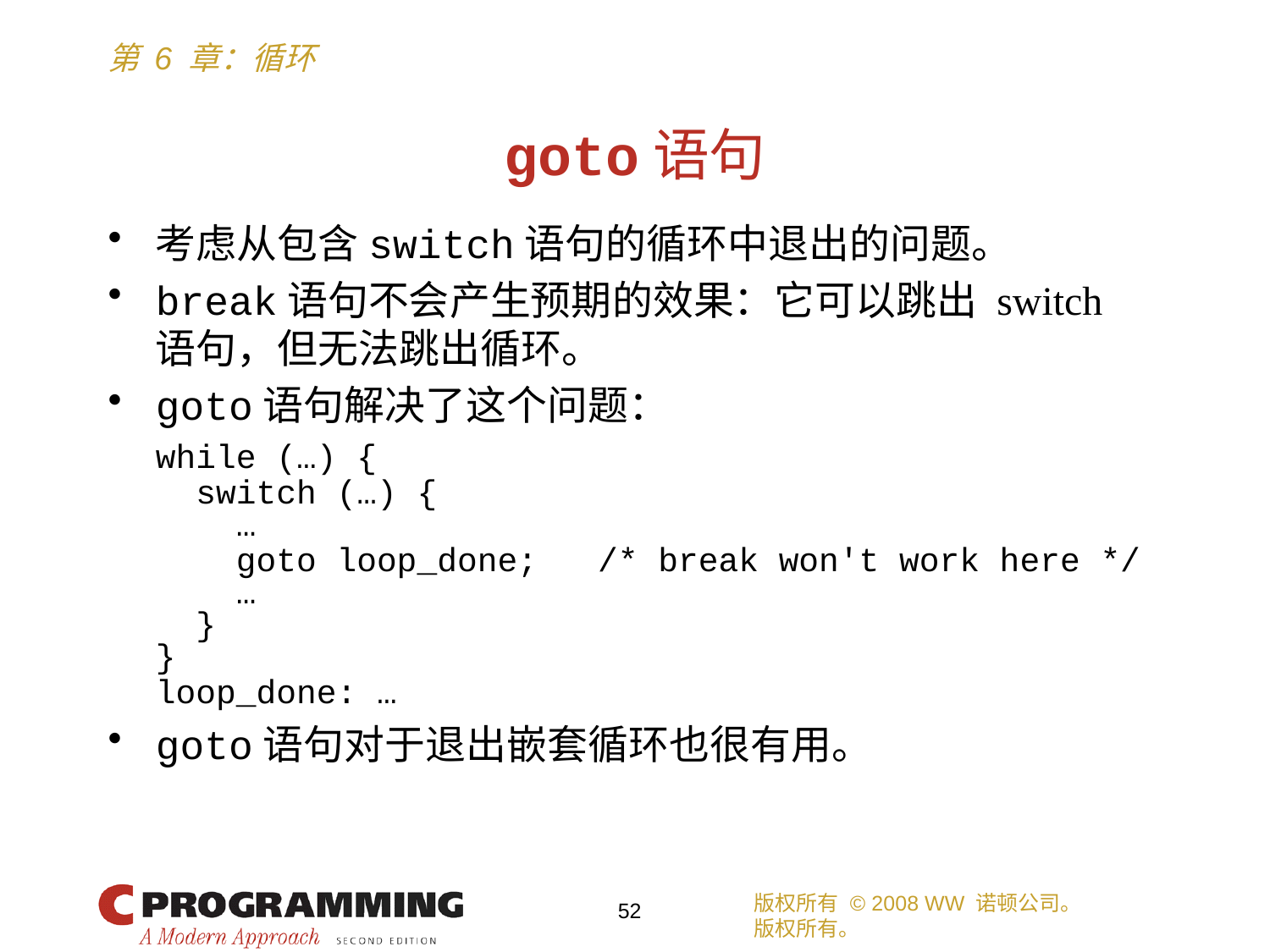

# goto语句
考虑从包含switch语句的循环中退出的问题。
break语句不会产生预期的效果：它可以跳出 switch 语句，但无法跳出循环。
goto语句解决了这个问题：
	while (…) {
	  switch (…) {
	    …
	    goto loop_done;   /* break won't work here */
	    …
	  }
	}
	loop_done: …
goto语句对于退出嵌套循环也很有用。

版权所有 © 2008 WW 诺顿公司。
版权所有。
52